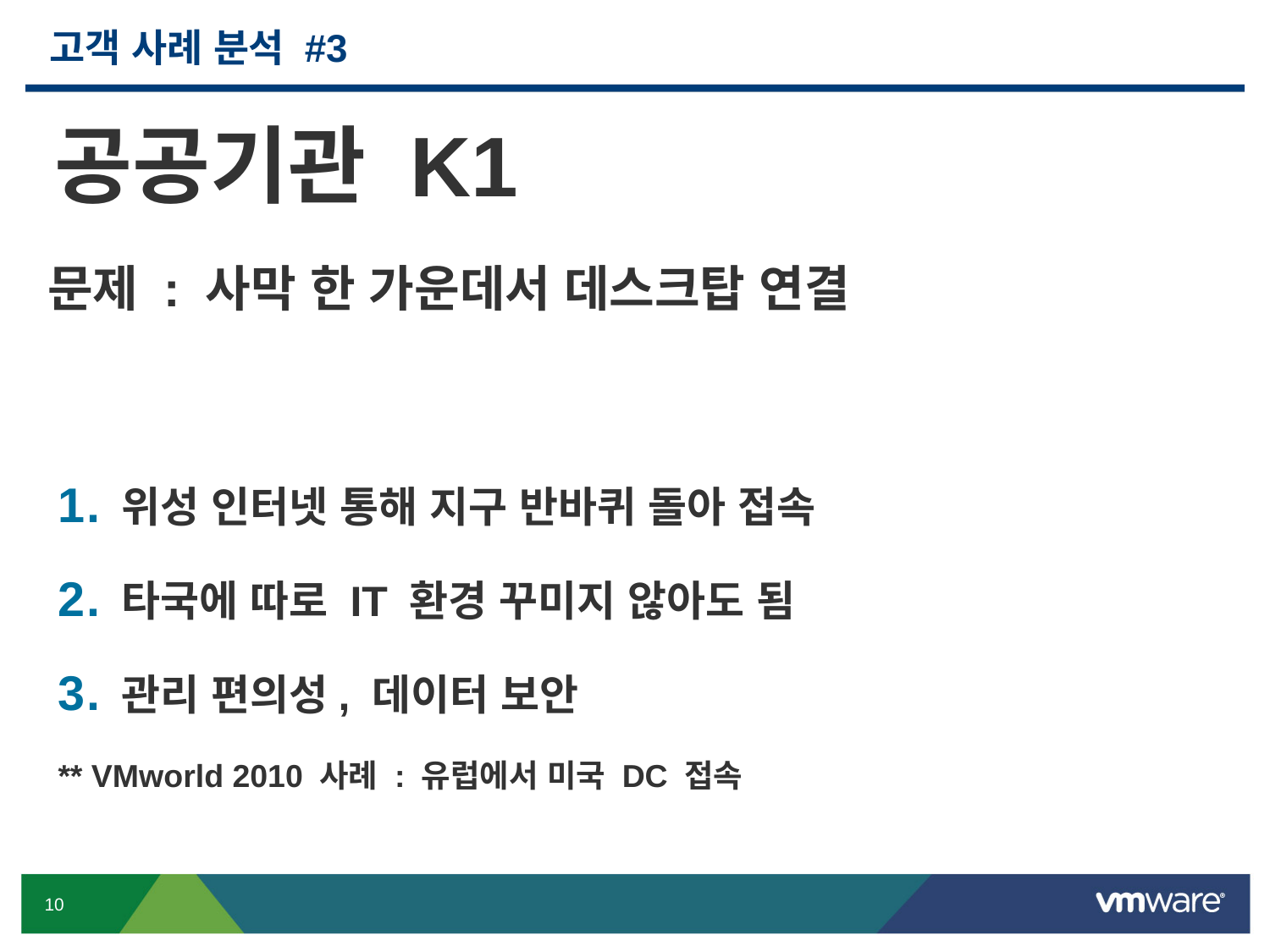

# 고객 사례 분석 #3
공공기관 K1
문제 : 사막 한 가운데서 데스크탑 연결
위성 인터넷 통해 지구 반바퀴 돌아 접속
타국에 따로 IT 환경 꾸미지 않아도 됨
관리 편의성, 데이터 보안
** VMworld 2010 사례 : 유럽에서 미국 DC 접속